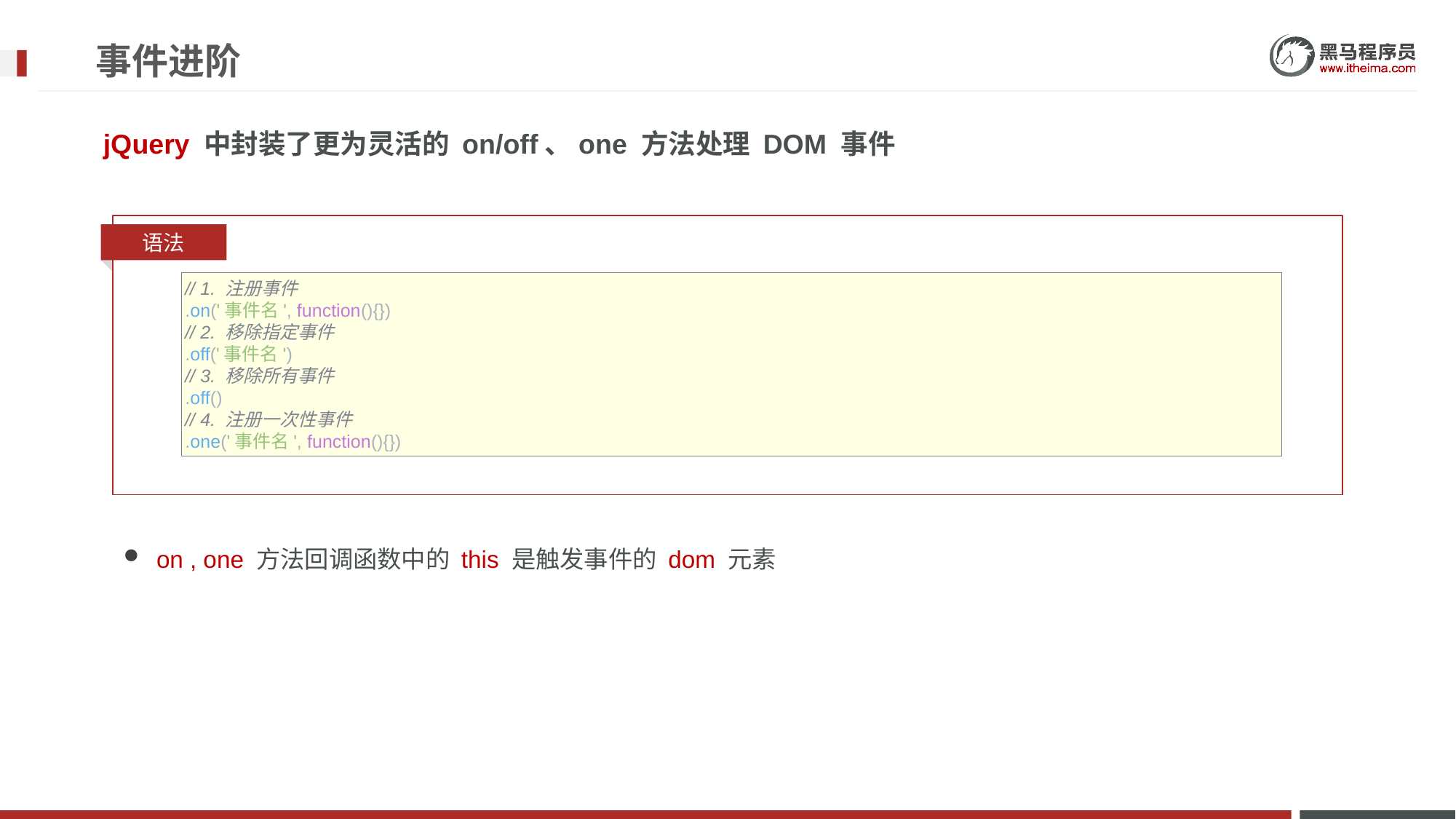

# 事件进阶
 jQuery 中封装了更为灵活的 on/off、one 方法处理 DOM 事件

语法

// 1. 注册事件
.on('事件名', function(){})
// 2. 移除指定事件
.off('事件名')
// 3. 移除所有事件
.off()
// 4. 注册一次性事件
.one('事件名', function(){})

on , one 方法回调函数中的 this 是触发事件的 dom 元素